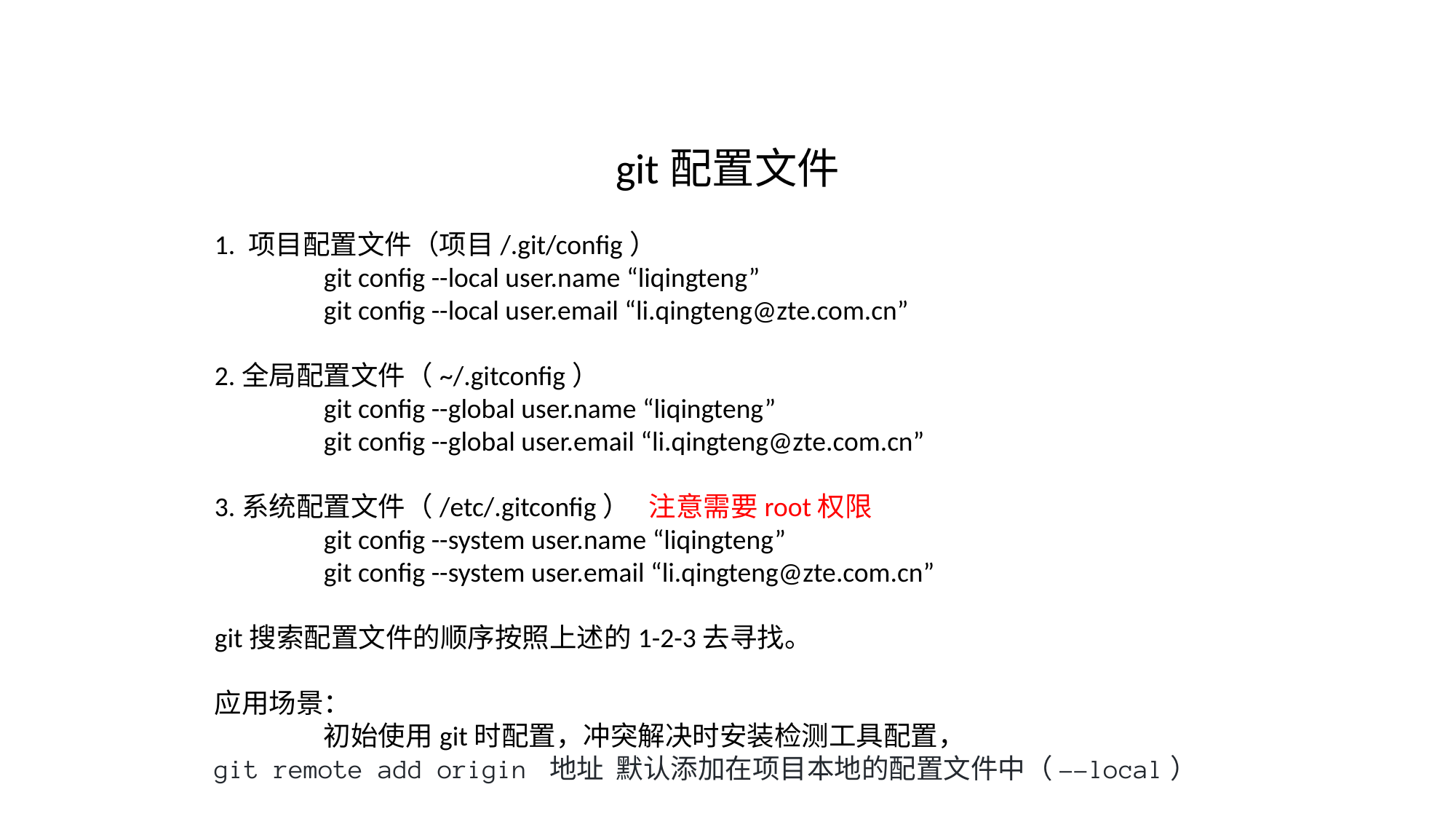

# git配置文件
1. 项目配置文件（项目/.git/config）
	git config --local user.name “liqingteng”
	git config --local user.email “li.qingteng@zte.com.cn”

2.全局配置文件（~/.gitconfig）
	git config --global user.name “liqingteng”
	git config --global user.email “li.qingteng@zte.com.cn”

3.系统配置文件（/etc/.gitconfig）   注意需要root权限
	git config --system user.name “liqingteng”
	git config --system user.email “li.qingteng@zte.com.cn”

git搜索配置文件的顺序按照上述的1-2-3去寻找。

应用场景：
	初始使用git时配置，冲突解决时安装检测工具配置，
git remote add origin 地址  默认添加在项目本地的配置文件中（--local）